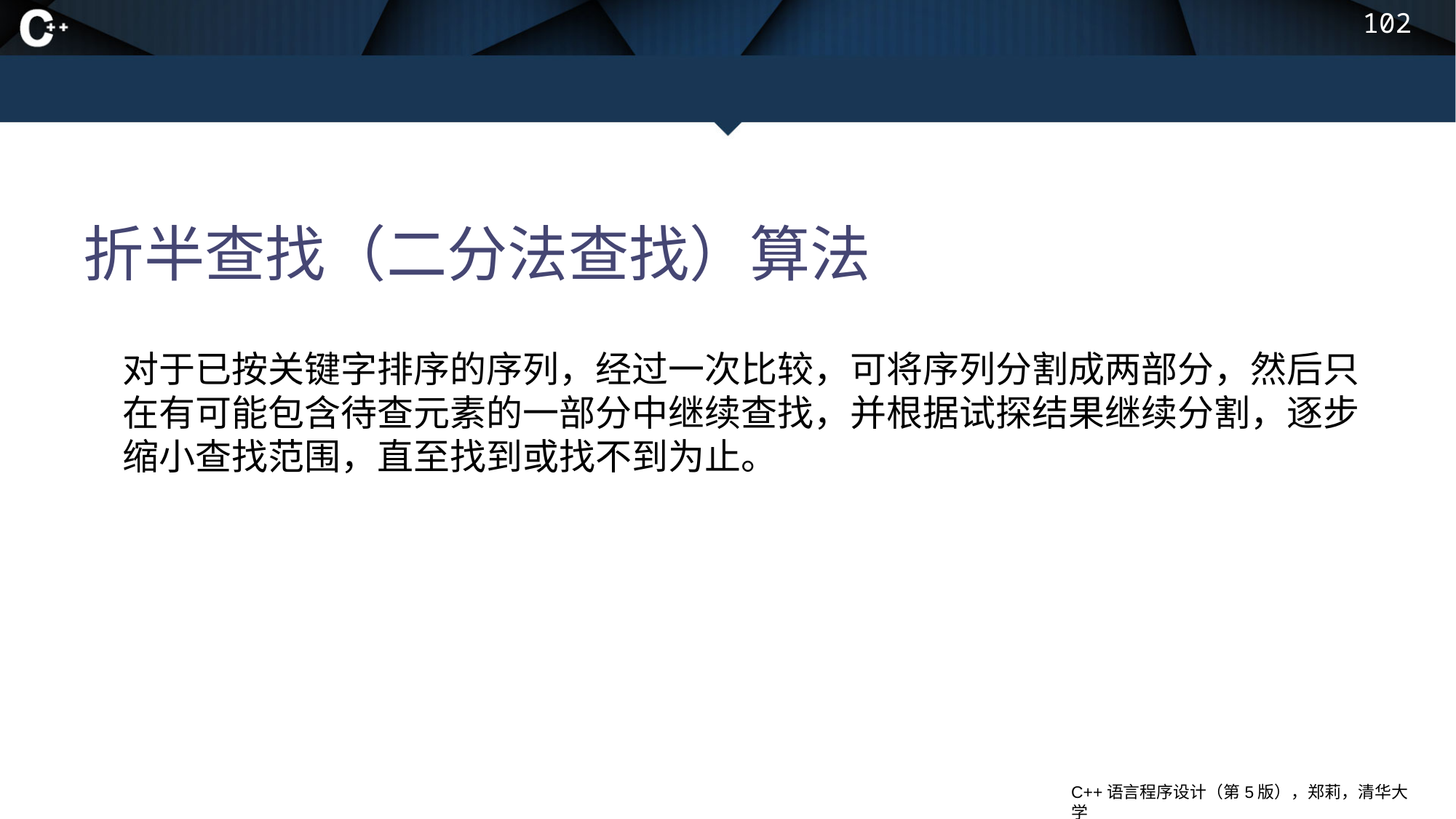

102
# 折半查找（二分法查找）算法
对于已按关键字排序的序列，经过一次比较，可将序列分割成两部分，然后只在有可能包含待查元素的一部分中继续查找，并根据试探结果继续分割，逐步缩小查找范围，直至找到或找不到为止。